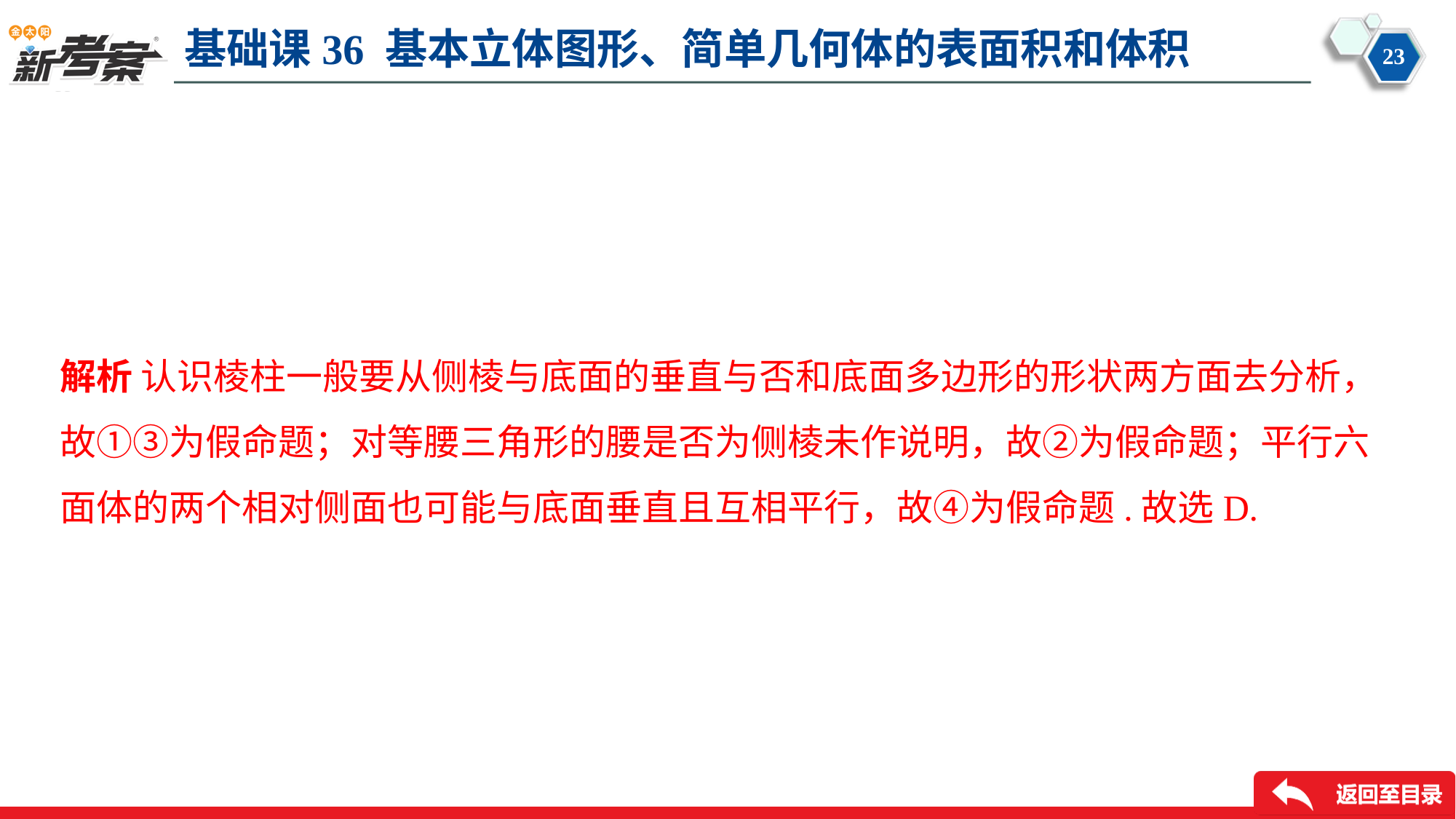

解析 认识棱柱一般要从侧棱与底面的垂直与否和底面多边形的形状两方面去分析，故①③为假命题；对等腰三角形的腰是否为侧棱未作说明，故②为假命题；平行六面体的两个相对侧面也可能与底面垂直且互相平行，故④为假命题.故选D.